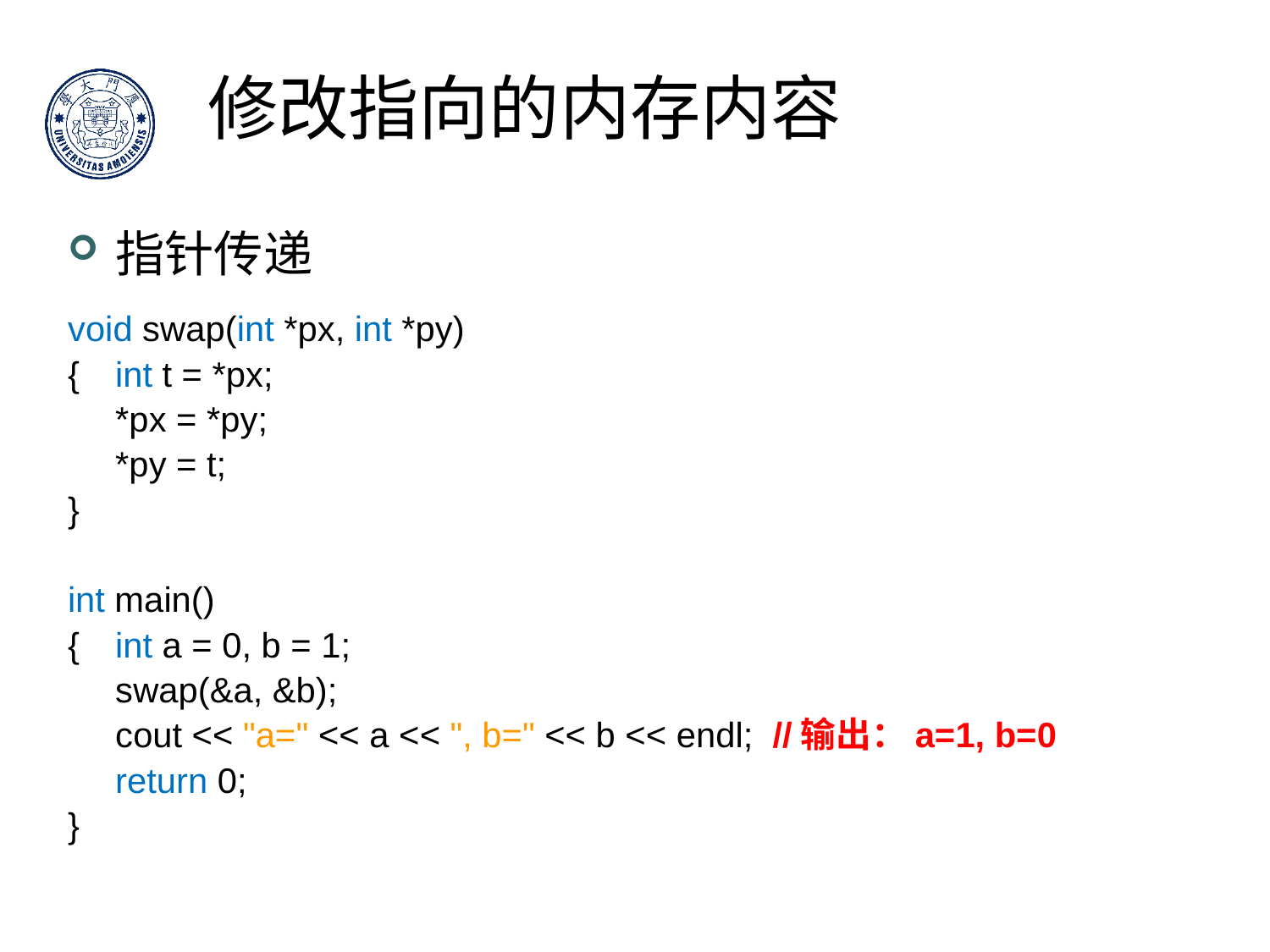

修改指向的内存内容
指针传递

void swap(int *px, int *py)
{	int t = *px;
	*px = *py;
	*py = t;
}

int main()
{	int a = 0, b = 1;
	swap(&a, &b);
	cout << "a=" << a << ", b=" << b << endl;  //输出：a=1, b=0
	return 0;
}
57